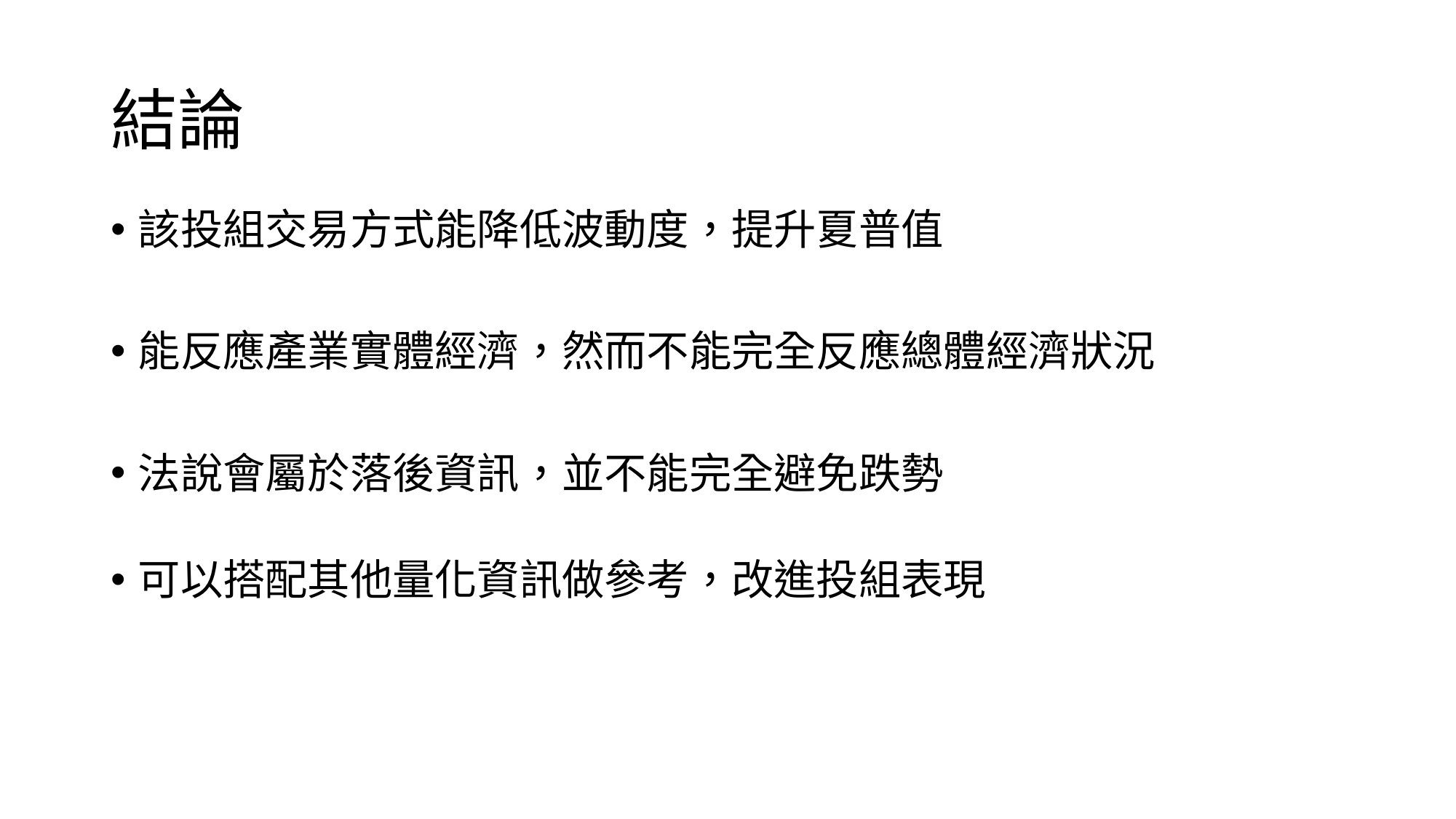

# 結論
該投組交易方式能降低波動度，提升夏普值

能反應產業實體經濟，然而不能完全反應總體經濟狀況

法說會屬於落後資訊，並不能完全避免跌勢
可以搭配其他量化資訊做參考，改進投組表現